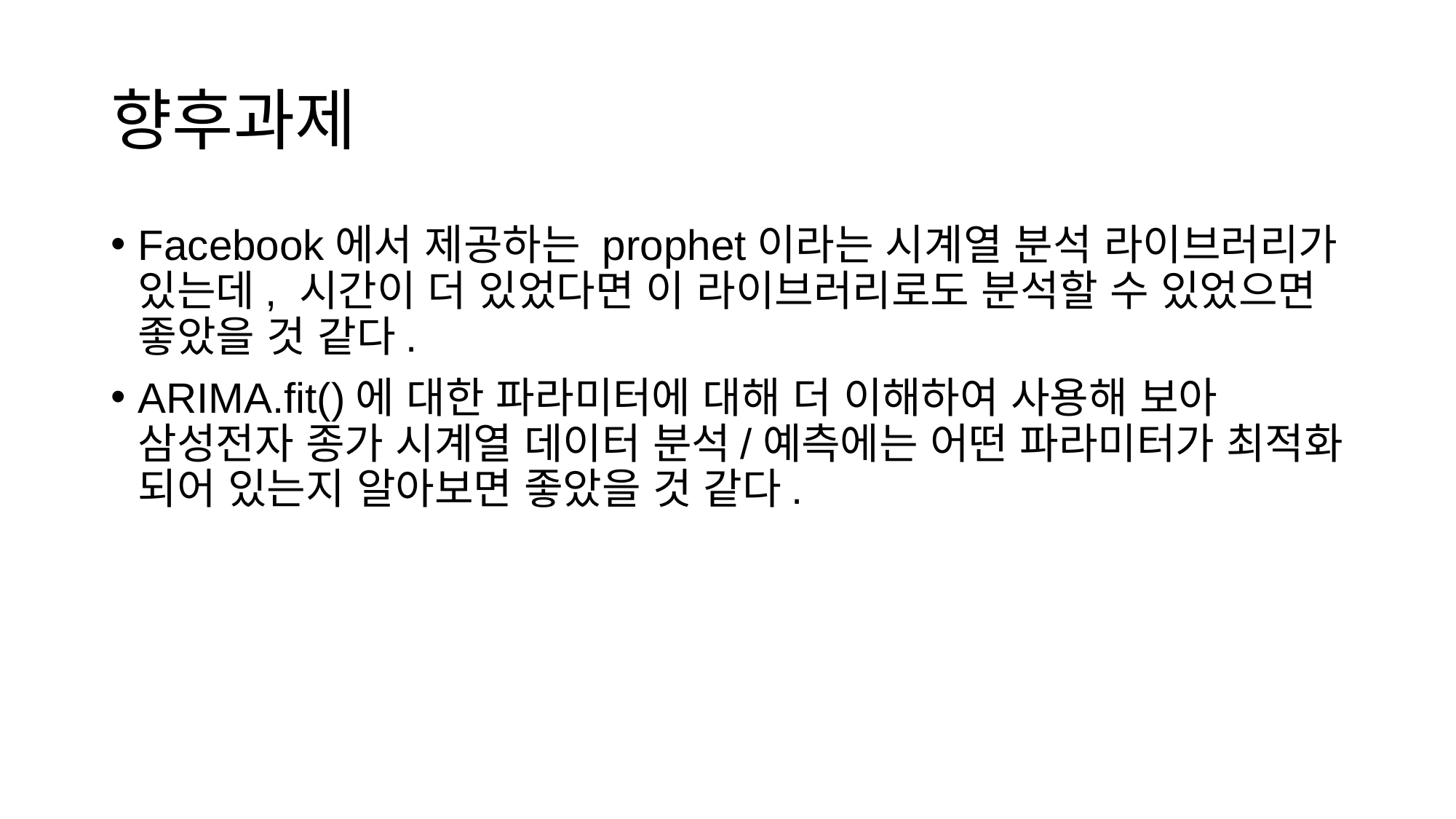

# 향후과제
Facebook에서 제공하는 prophet이라는 시계열 분석 라이브러리가 있는데, 시간이 더 있었다면 이 라이브러리로도 분석할 수 있었으면 좋았을 것 같다.
ARIMA.fit()에 대한 파라미터에 대해 더 이해하여 사용해 보아 삼성전자 종가 시계열 데이터 분석/예측에는 어떤 파라미터가 최적화 되어 있는지 알아보면 좋았을 것 같다.